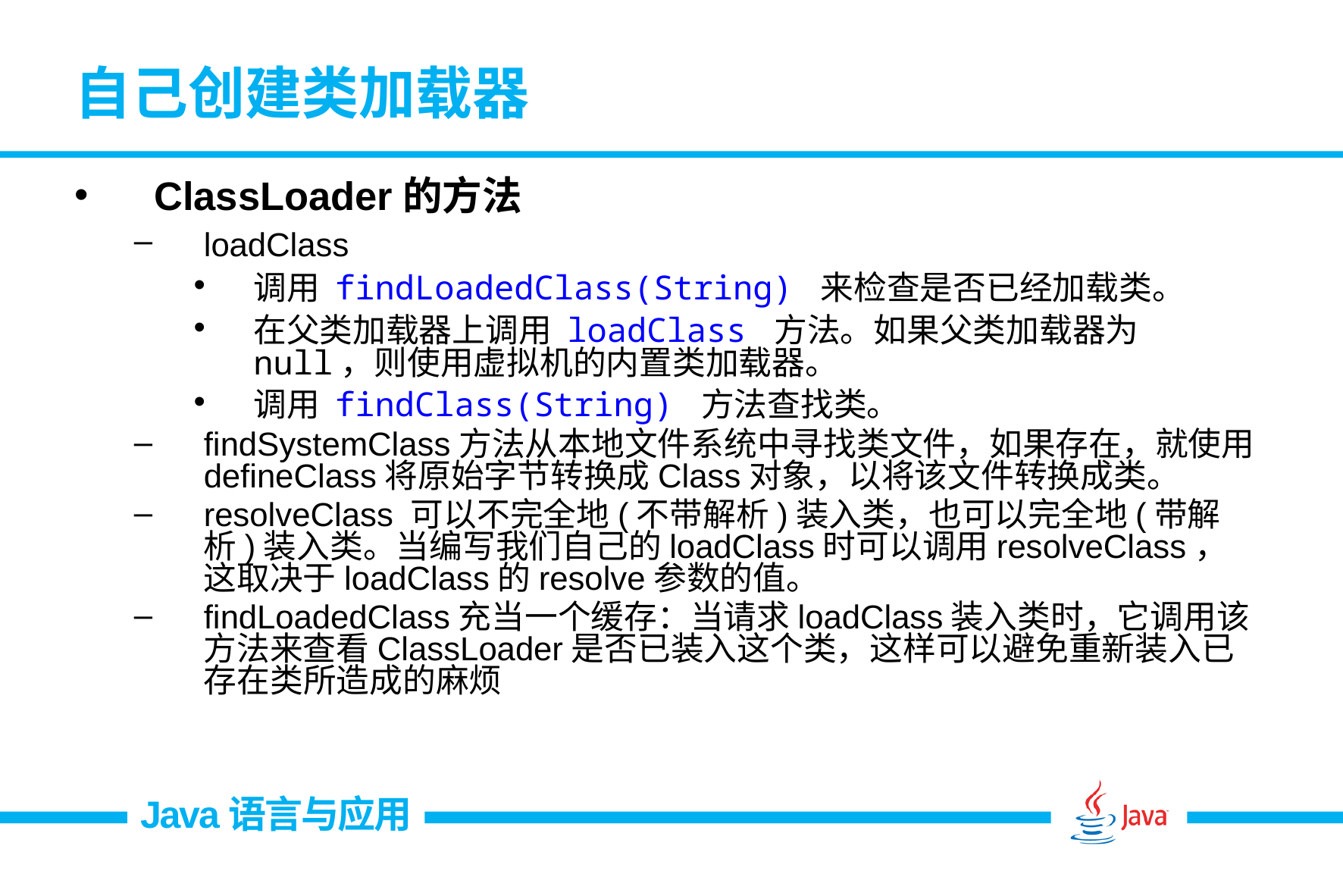

# 自己创建类加载器
ClassLoader的方法
loadClass
调用 findLoadedClass(String) 来检查是否已经加载类。
在父类加载器上调用 loadClass 方法。如果父类加载器为 null，则使用虚拟机的内置类加载器。
调用 findClass(String) 方法查找类。
findSystemClass方法从本地文件系统中寻找类文件，如果存在，就使用defineClass将原始字节转换成Class对象，以将该文件转换成类。
resolveClass 可以不完全地(不带解析)装入类，也可以完全地(带解析)装入类。当编写我们自己的loadClass时可以调用resolveClass，这取决于loadClass的resolve参数的值。
findLoadedClass充当一个缓存：当请求loadClass装入类时，它调用该方法来查看ClassLoader是否已装入这个类，这样可以避免重新装入已存在类所造成的麻烦